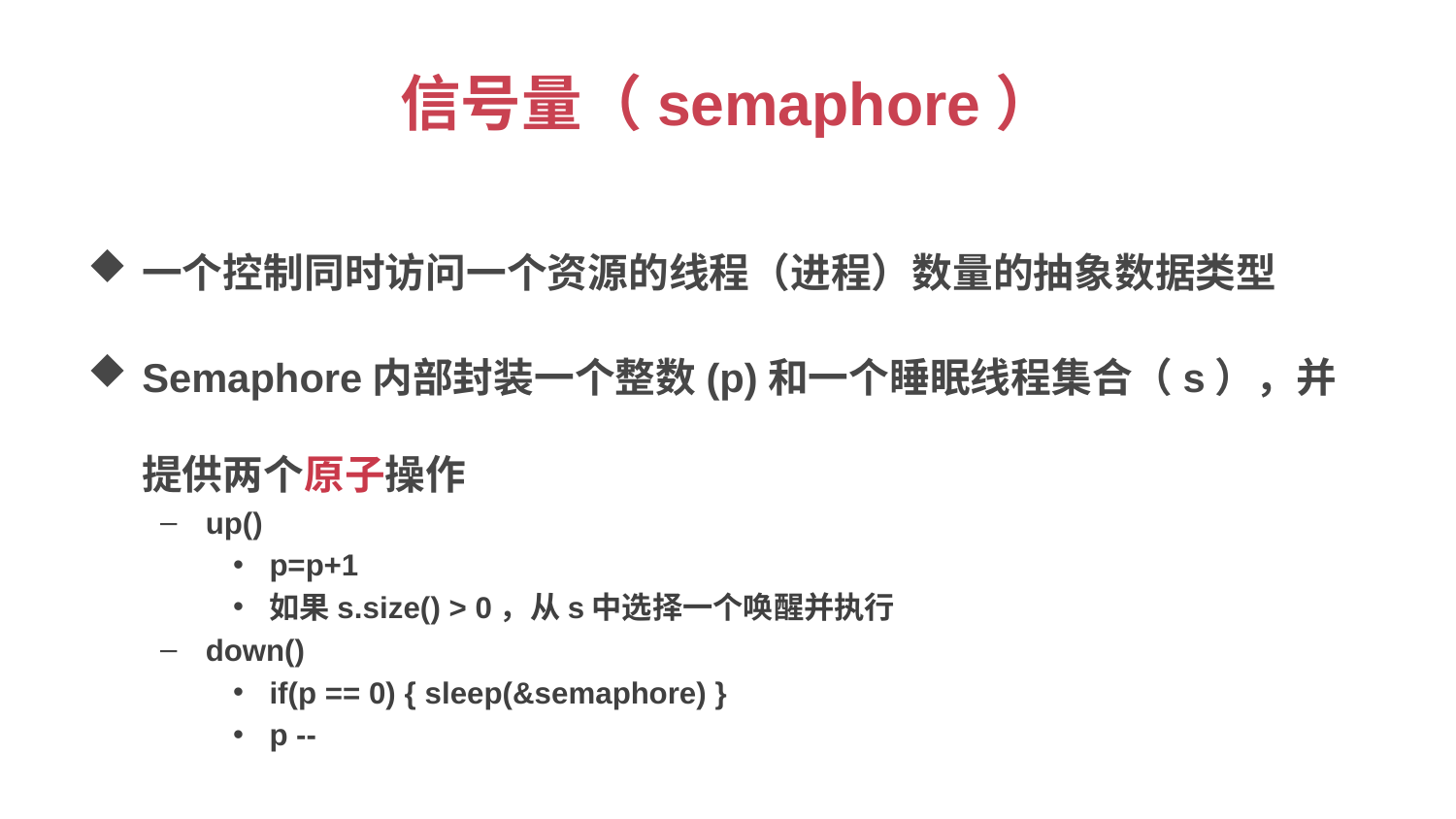

# 信号量（semaphore）
一个控制同时访问一个资源的线程（进程）数量的抽象数据类型
Semaphore内部封装一个整数(p)和一个睡眠线程集合（s），并提供两个原子操作
up()
p=p+1
如果s.size() > 0，从s中选择一个唤醒并执行
down()
if(p == 0) { sleep(&semaphore) }
p --